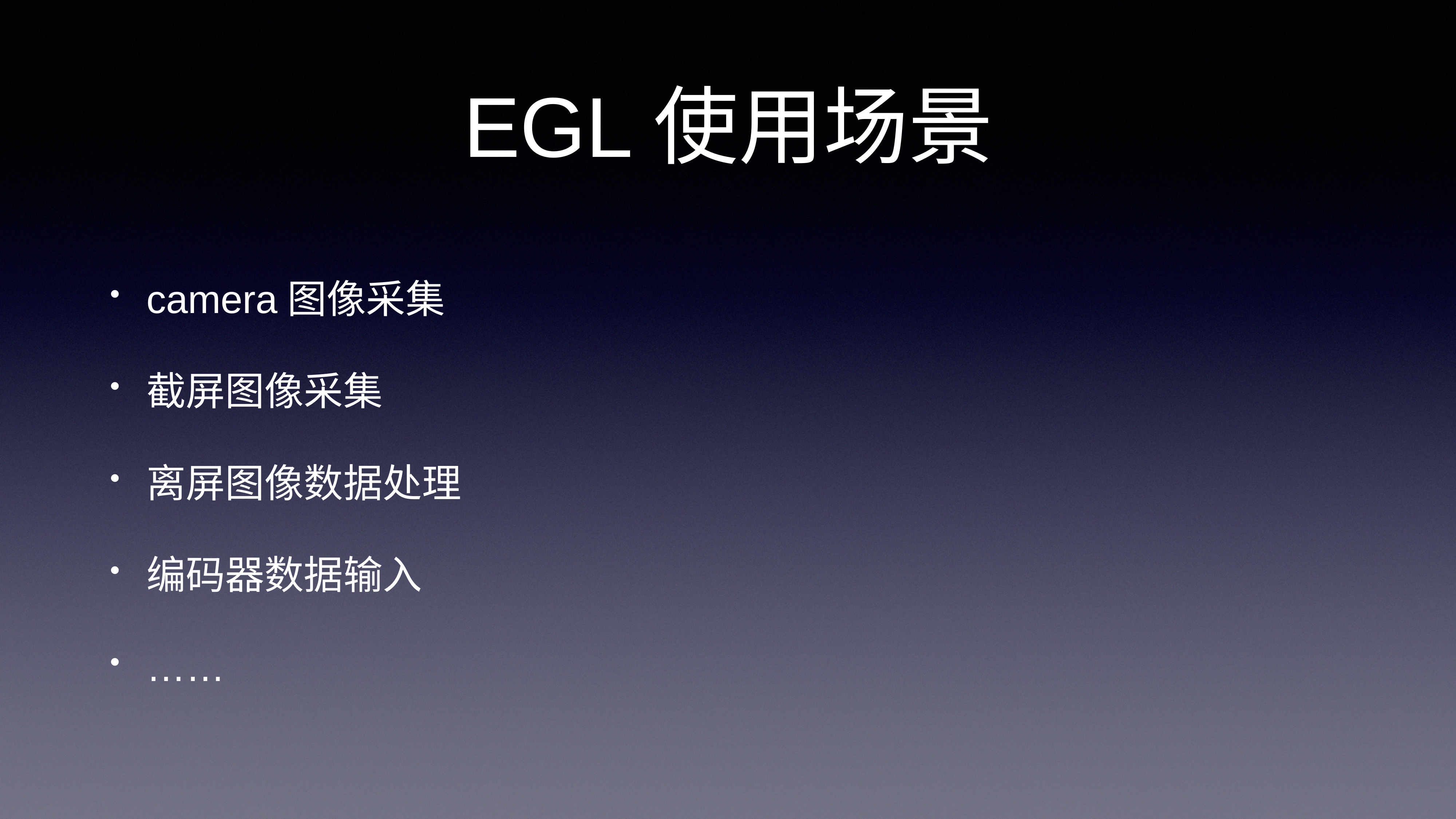

# EGL使用场景
camera图像采集
截屏图像采集
离屏图像数据处理
编码器数据输入
……